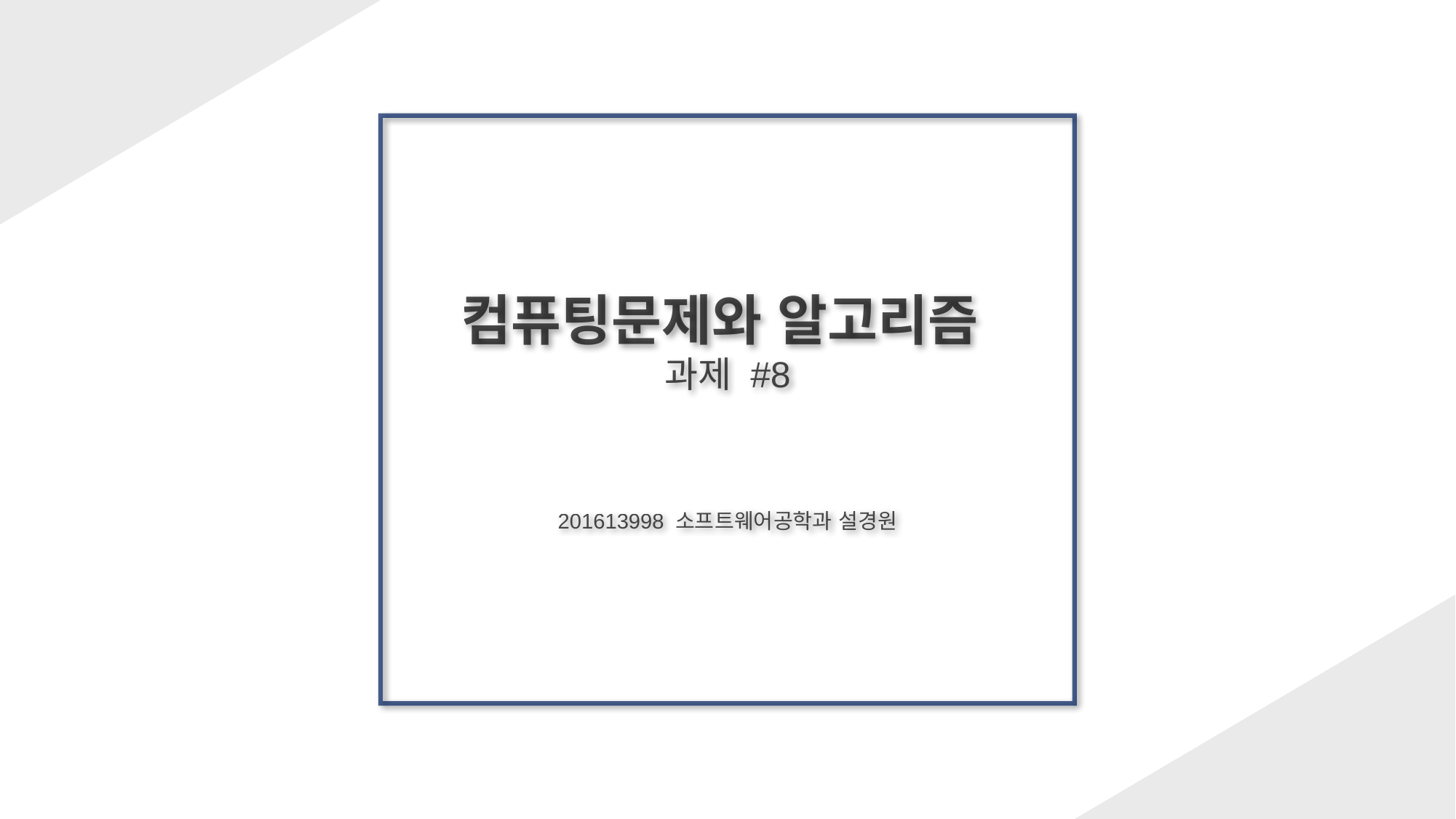

컴퓨팅문제와 알고리즘
과제 #8

201613998 소프트웨어공학과 설경원